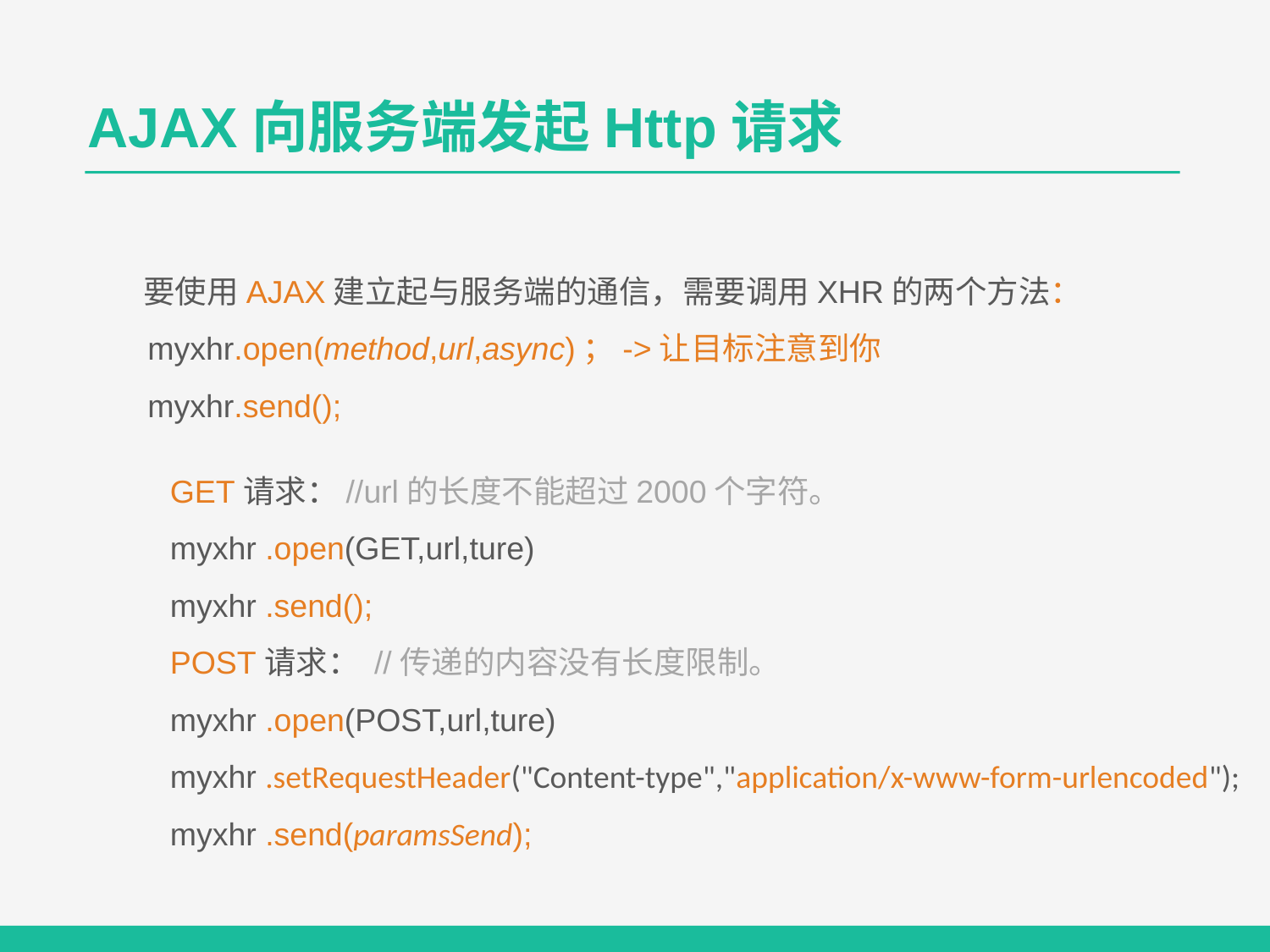

AJAX向服务端发起Http请求

       要使用AJAX建立起与服务端的通信，需要调用XHR的两个方法：
       myxhr.open(method,url,async)；->让目标注意到你
       myxhr.send();
      GET请求：//url的长度不能超过2000个字符。
      myxhr .open(GET,url,ture)
      myxhr .send();
      POST请求： //传递的内容没有长度限制。
      myxhr .open(POST,url,ture)
      myxhr .setRequestHeader("Content-type","application/x-www-form-urlencoded");
      myxhr .send(paramsSend);